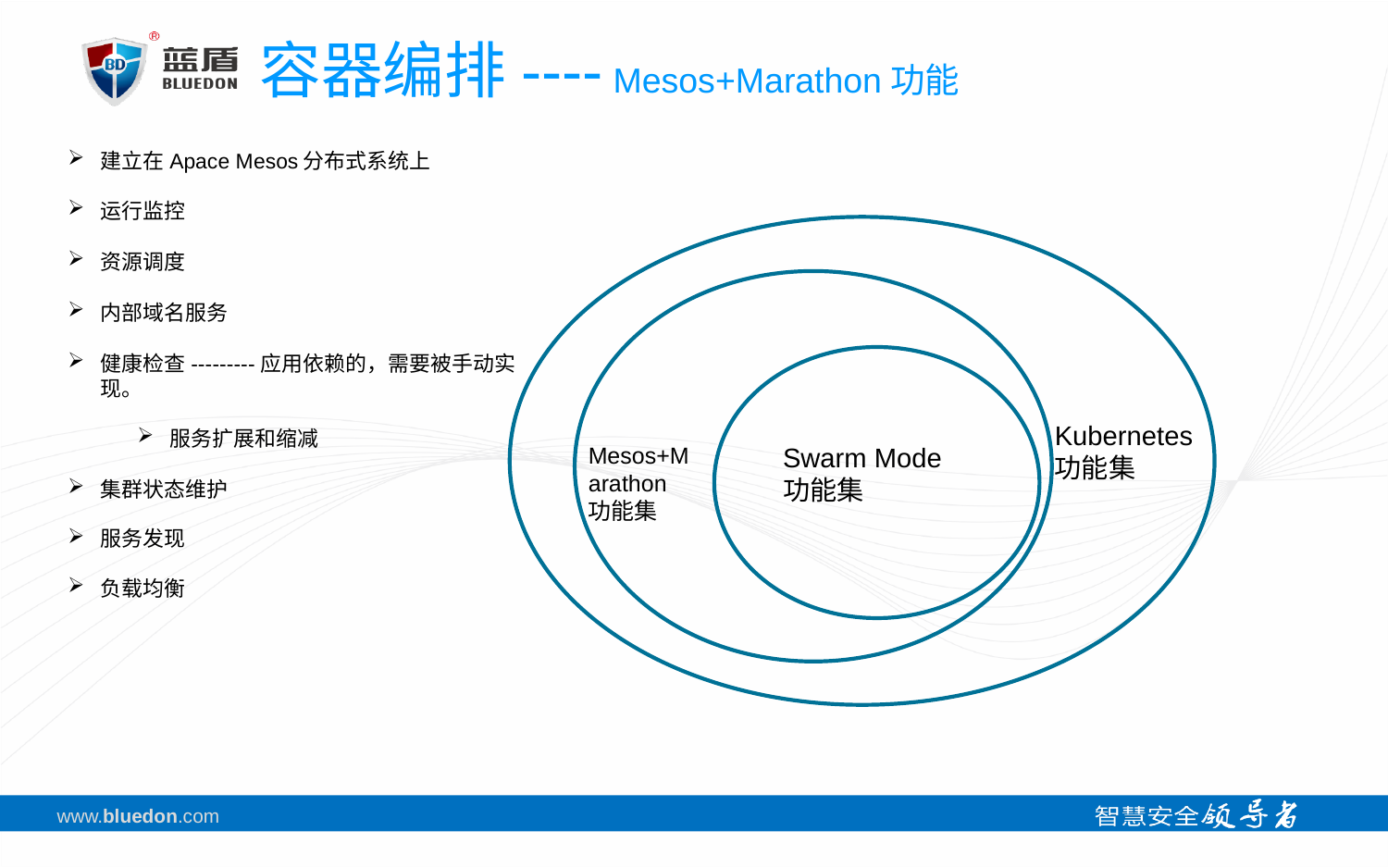

容器编排---- Mesos+Marathon功能

建立在Apace Mesos分布式系统上

运行监控

资源调度

内部域名服务

健康检查---------应用依赖的，需要被手动实现。

服务扩展和缩减

集群状态维护

服务发现

负载均衡

Kubernetes
功能集
Mesos+Marathon
功能集
Swarm Mode
功能集